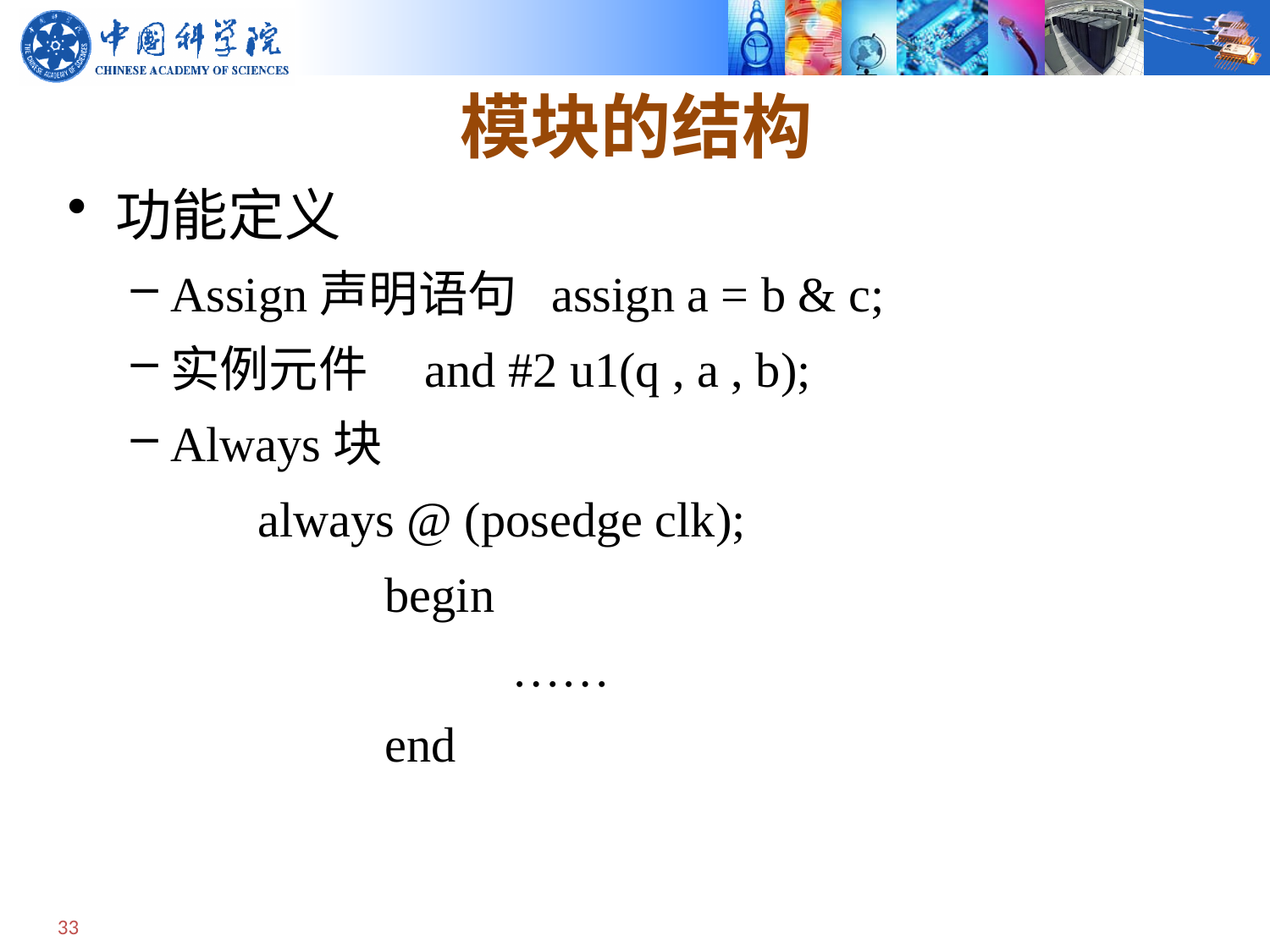

# 模块的结构
功能定义
Assign声明语句	assign a = b & c;
实例元件 	and #2 u1(q , a , b);
Always块
	always @ (posedge clk);
     		begin
			……
		end